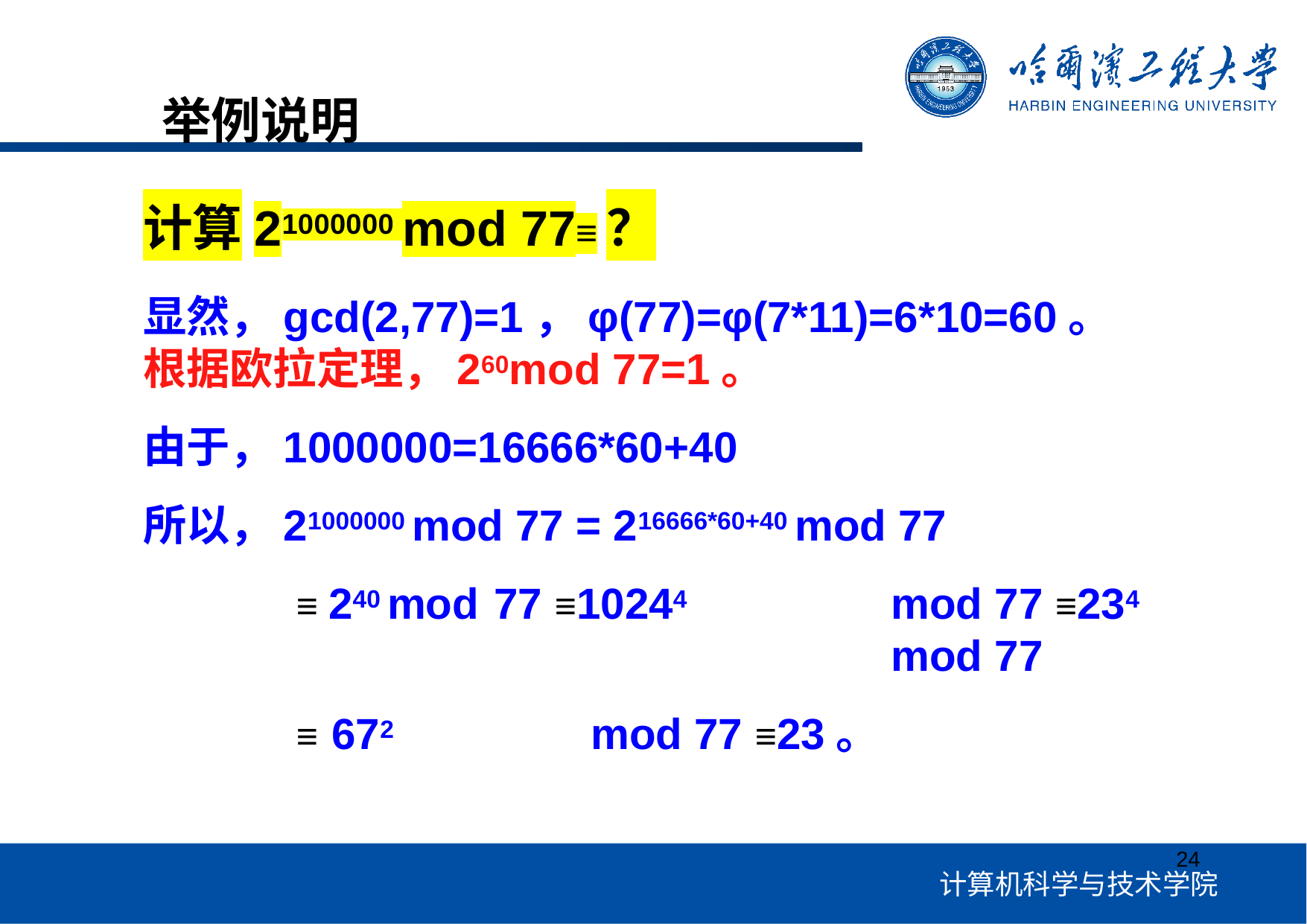

# 举例说明
计算21000000 mod 77≡？
显然，gcd(2,77)=1，φ(77)=φ(7*11)=6*10=60。 根据欧拉定理，260mod 77=1。
由于，1000000=16666*60+40
所以，21000000 mod 77 = 216666*60+40 mod 77
≡ 240 mod 77 ≡10244	mod 77 ≡234	mod 77
≡ 672	mod 77 ≡23。
24